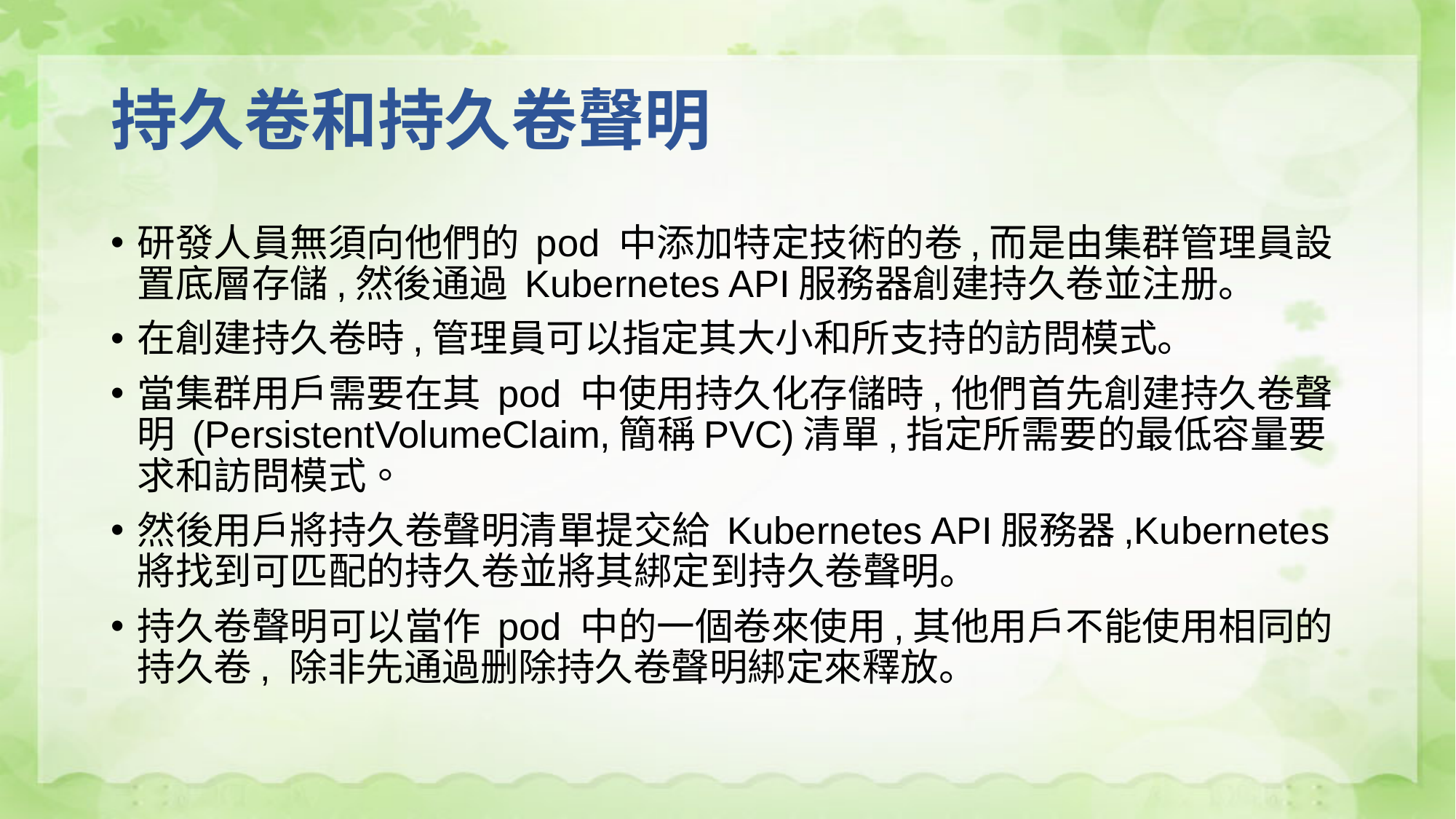

# 持久卷和持久卷聲明
研發人員無須向他們的 pod 中添加特定技術的卷,而是由集群管理員設置底層存儲,然後通過 Kubernetes API服務器創建持久卷並注册。
在創建持久卷時,管理員可以指定其大小和所支持的訪問模式。
當集群用戶需要在其 pod 中使用持久化存儲時,他們首先創建持久卷聲明 (PersistentVolumeClaim,簡稱PVC)清單,指定所需要的最低容量要求和訪問模式。
然後用戶將持久卷聲明清單提交給 Kubernetes API服務器,Kubernetes 將找到可匹配的持久卷並將其綁定到持久卷聲明。
持久卷聲明可以當作 pod 中的一個卷來使用,其他用戶不能使用相同的持久卷, 除非先通過删除持久卷聲明綁定來釋放。